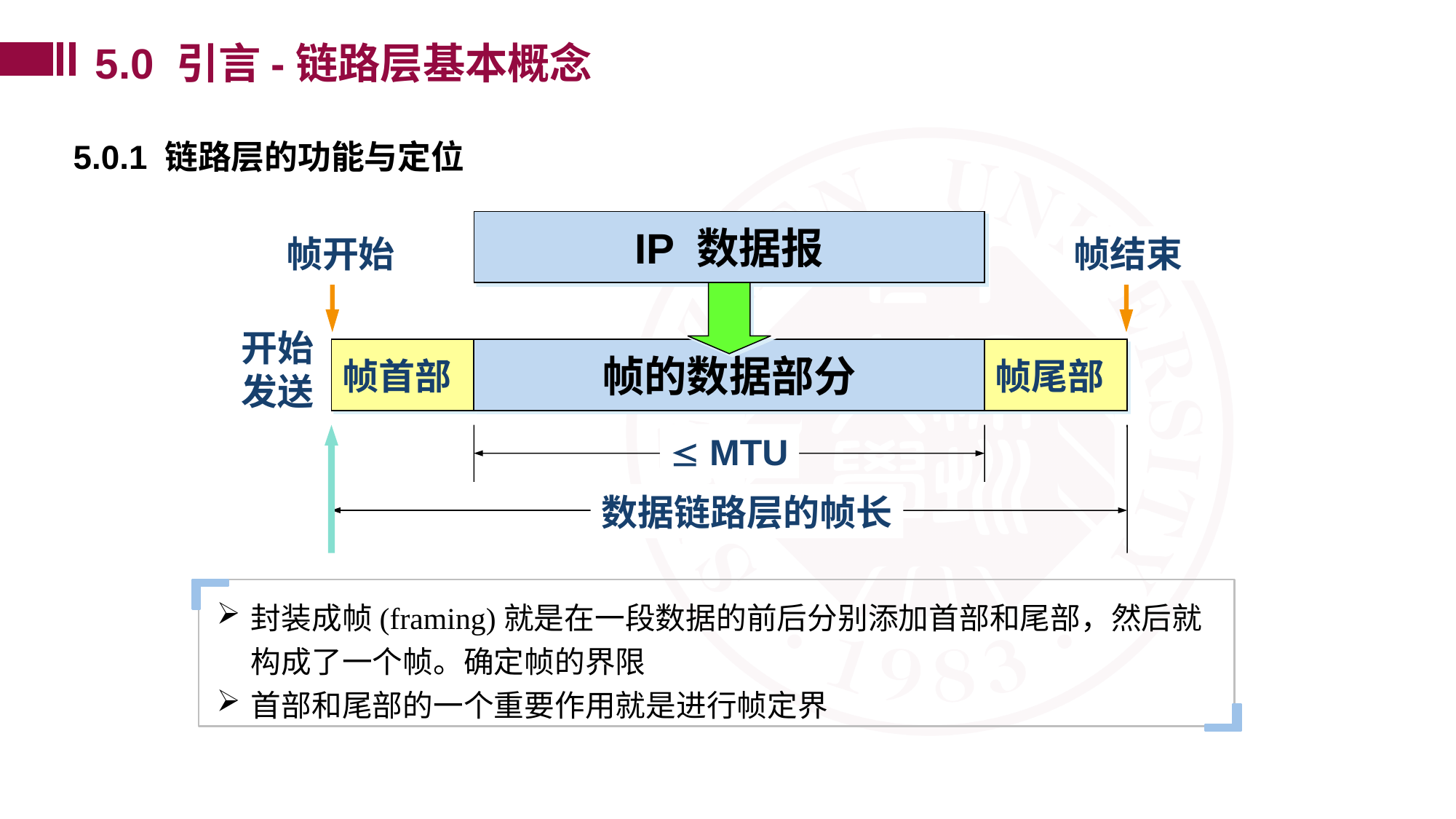

5.0 引言-链路层基本概念

5.0.1 链路层的功能与定位
IP 数据报
帧开始
帧结束

开始
发送
帧首部
帧的数据部分
帧尾部
≤ MTU

数据链路层的帧长

封装成帧(framing)就是在一段数据的前后分别添加首部和尾部，然后就构成了一个帧。确定帧的界限
首部和尾部的一个重要作用就是进行帧定界